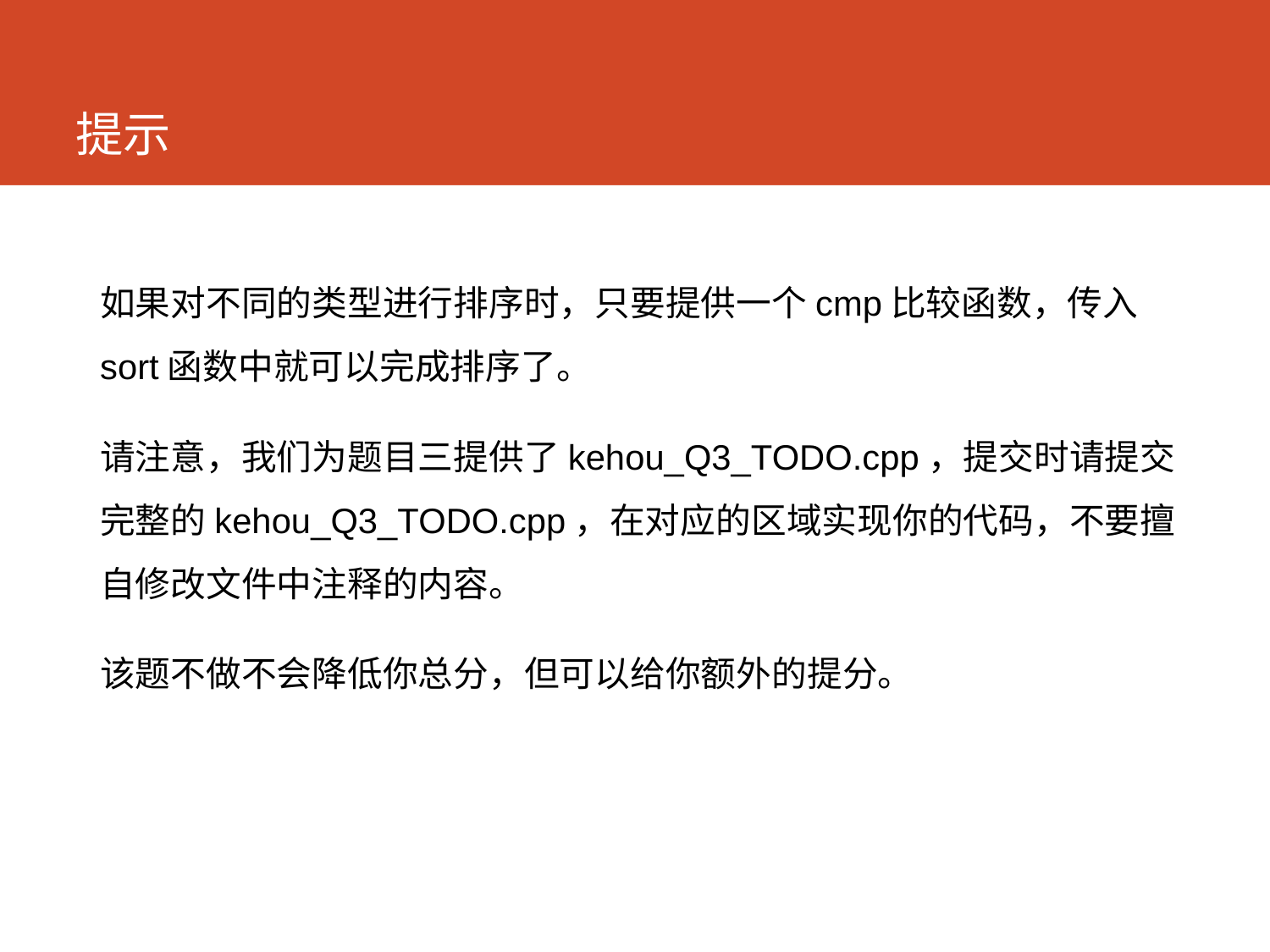

# 提示
如果对不同的类型进行排序时，只要提供一个cmp比较函数，传入sort函数中就可以完成排序了。
请注意，我们为题目三提供了kehou_Q3_TODO.cpp，提交时请提交完整的kehou_Q3_TODO.cpp，在对应的区域实现你的代码，不要擅自修改文件中注释的内容。
该题不做不会降低你总分，但可以给你额外的提分。